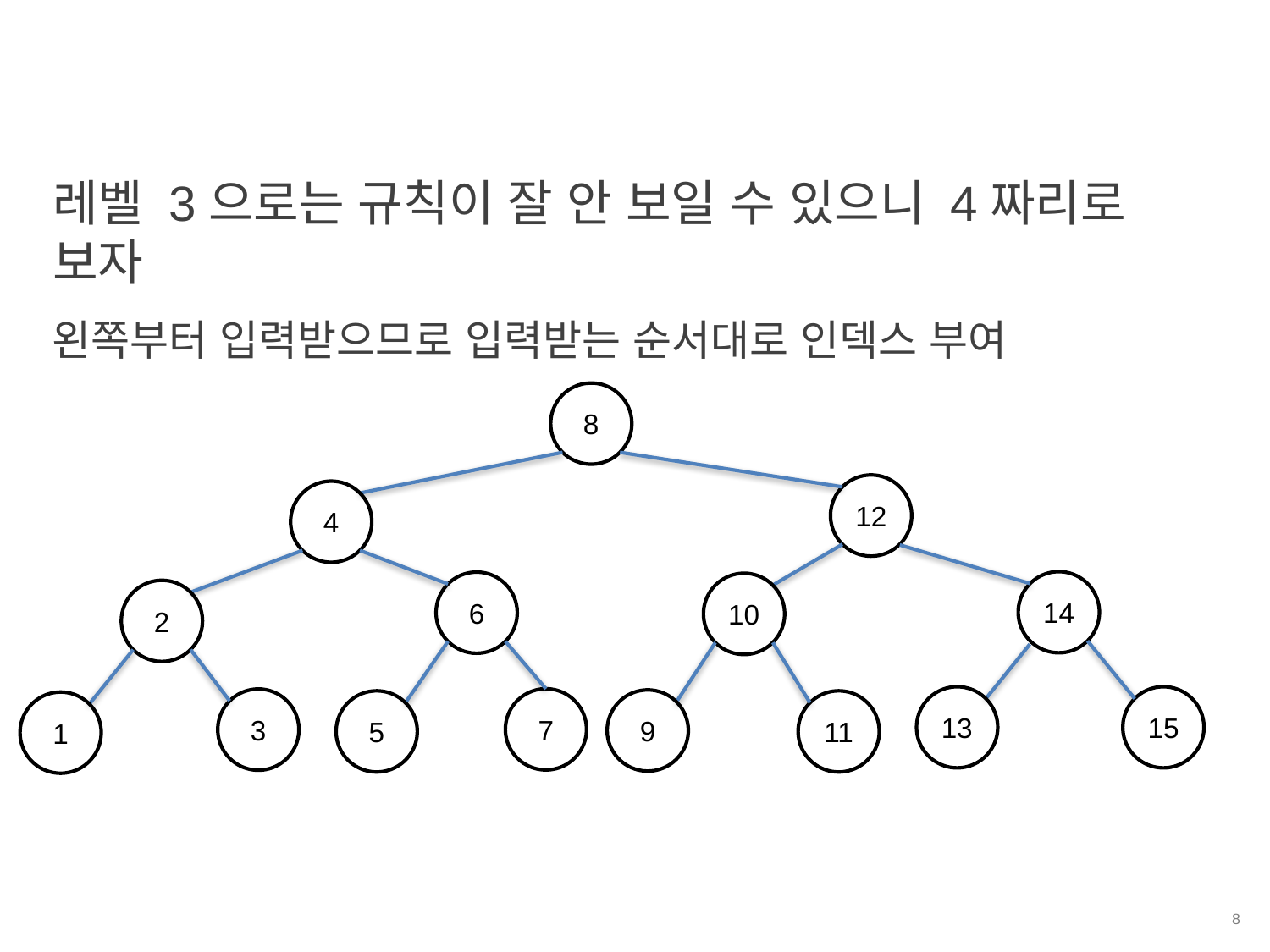

레벨 3으로는 규칙이 잘 안 보일 수 있으니 4짜리로 보자
왼쪽부터 입력받으므로 입력받는 순서대로 인덱스 부여
8
12
4
14
6
10
2
13
15
7
3
9
5
11
1